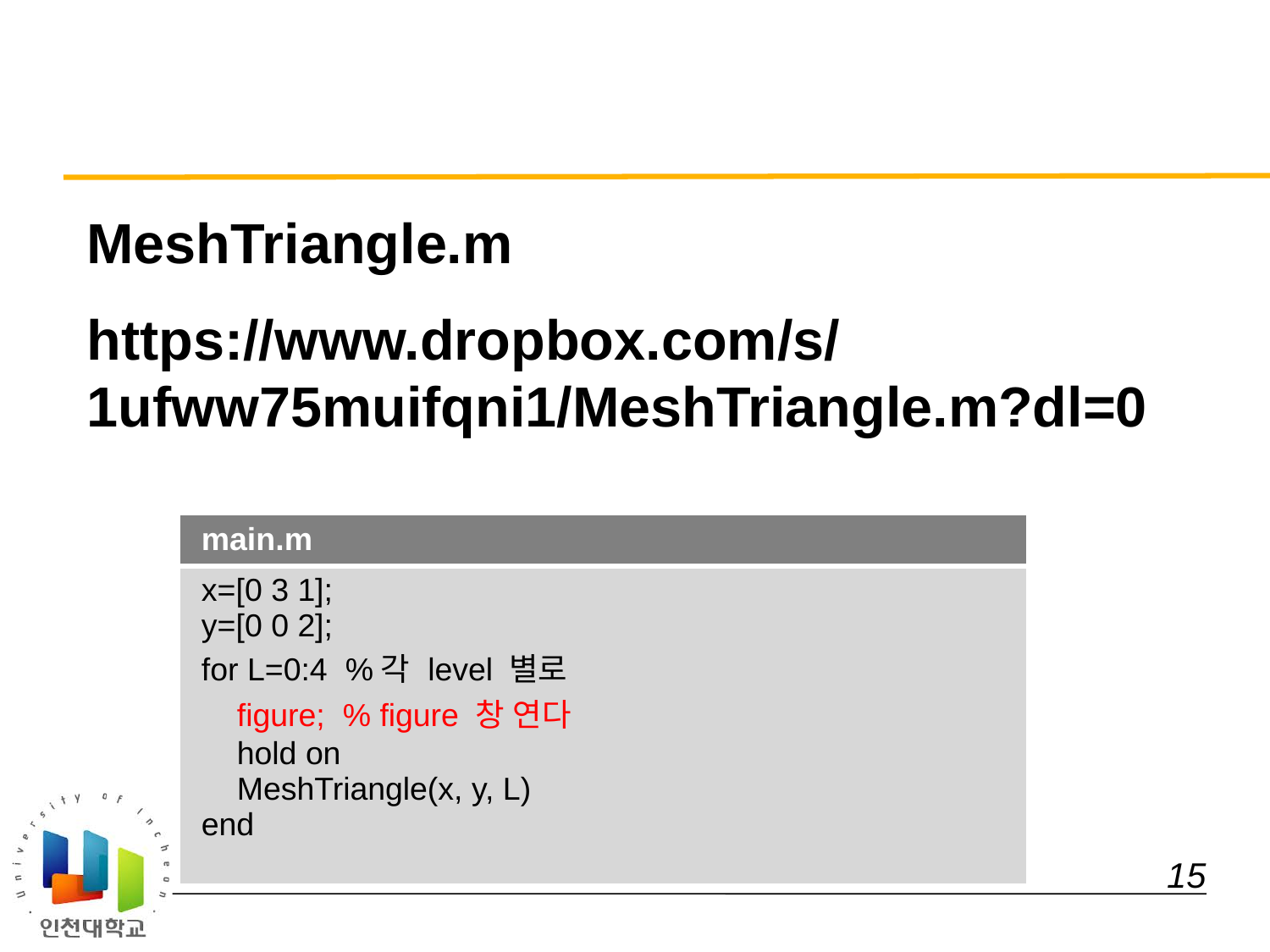

#
MeshTriangle.m
https://www.dropbox.com/s/1ufww75muifqni1/MeshTriangle.m?dl=0
| main.m |
| --- |
| x=[0 3 1]; y=[0 0 2]; for L=0:4 %각 level 별로 figure; % figure 창 연다 hold on MeshTriangle(x, y, L) end |
 15